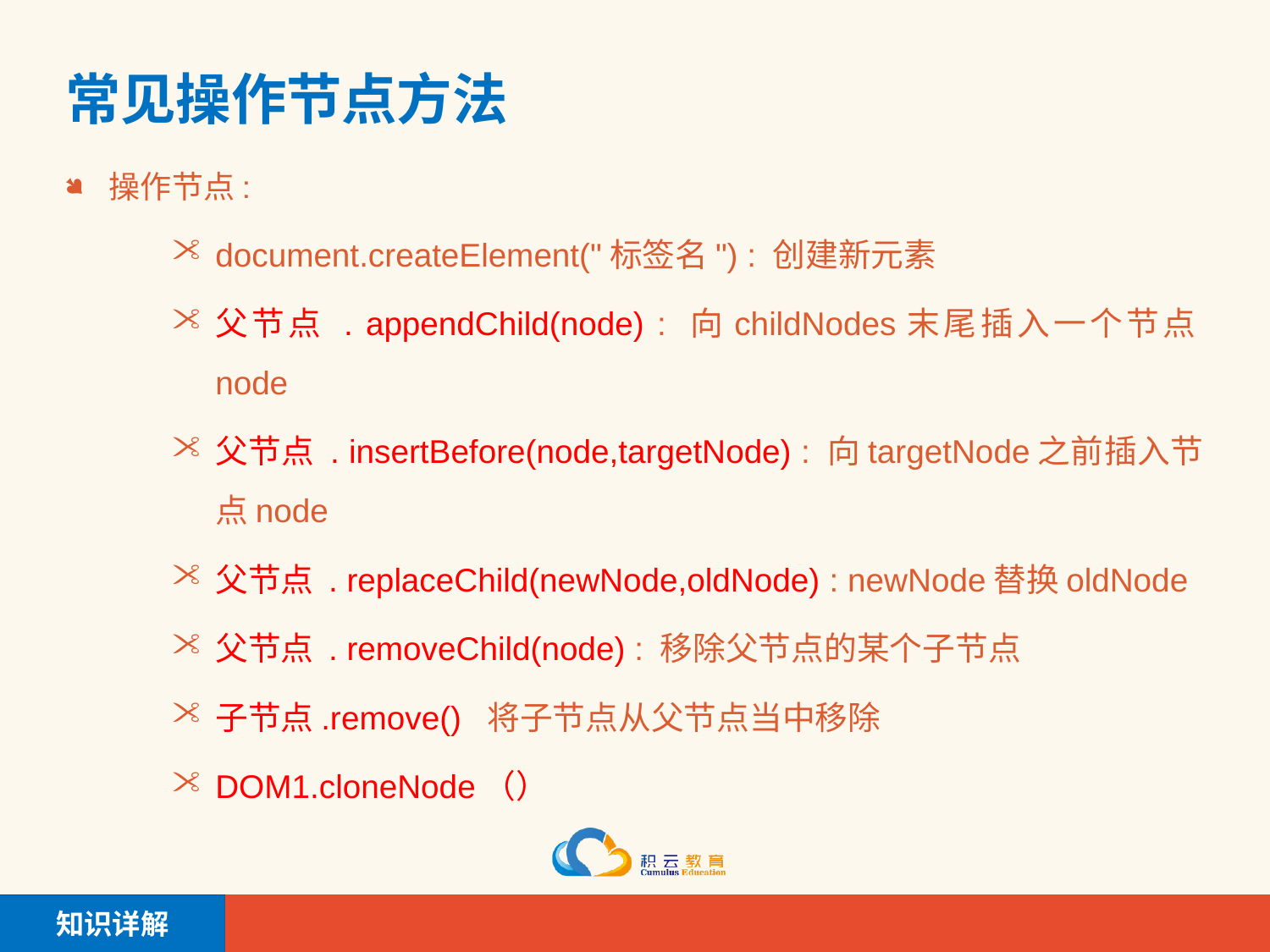

# 常见操作节点方法
操作节点:
document.createElement("标签名") : 创建新元素
父节点 . appendChild(node) : 向childNodes末尾插入一个节点node
父节点 . insertBefore(node,targetNode) : 向targetNode之前插入节点node
父节点 . replaceChild(newNode,oldNode) : newNode替换oldNode
父节点 . removeChild(node) : 移除父节点的某个子节点
子节点.remove()  将子节点从父节点当中移除
DOM1.cloneNode（）